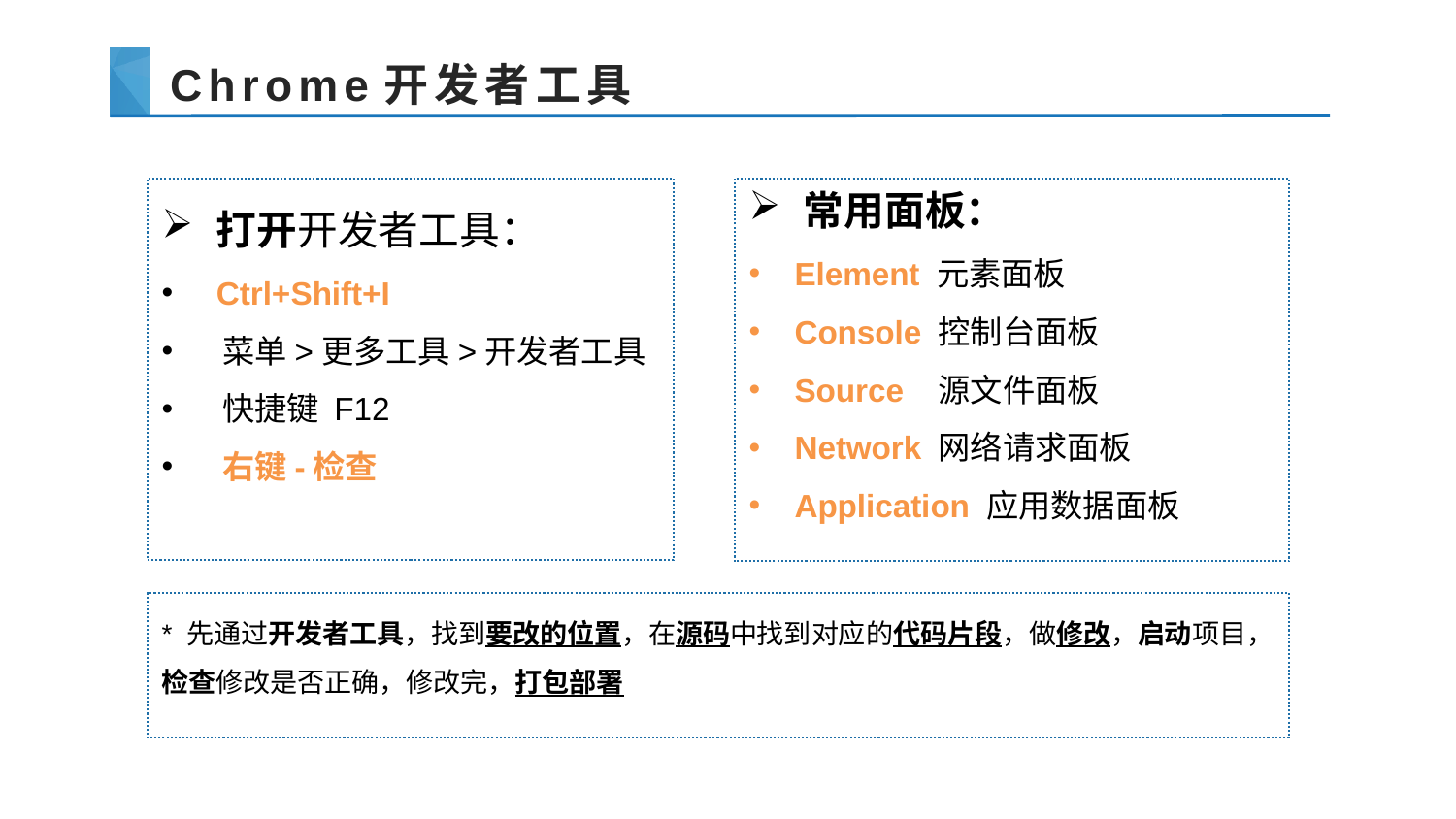

# Chrome开发者工具
打开开发者工具：
 Ctrl+Shift+I
 菜单>更多工具>开发者工具
 快捷键 F12
 右键-检查

常用面板：
Element 元素面板
Console 控制台面板
Source   源文件面板
Network 网络请求面板
Application 应用数据面板

* 先通过开发者工具，找到要改的位置，在源码中找到对应的代码片段，做修改，启动项目，检查修改是否正确，修改完，打包部署